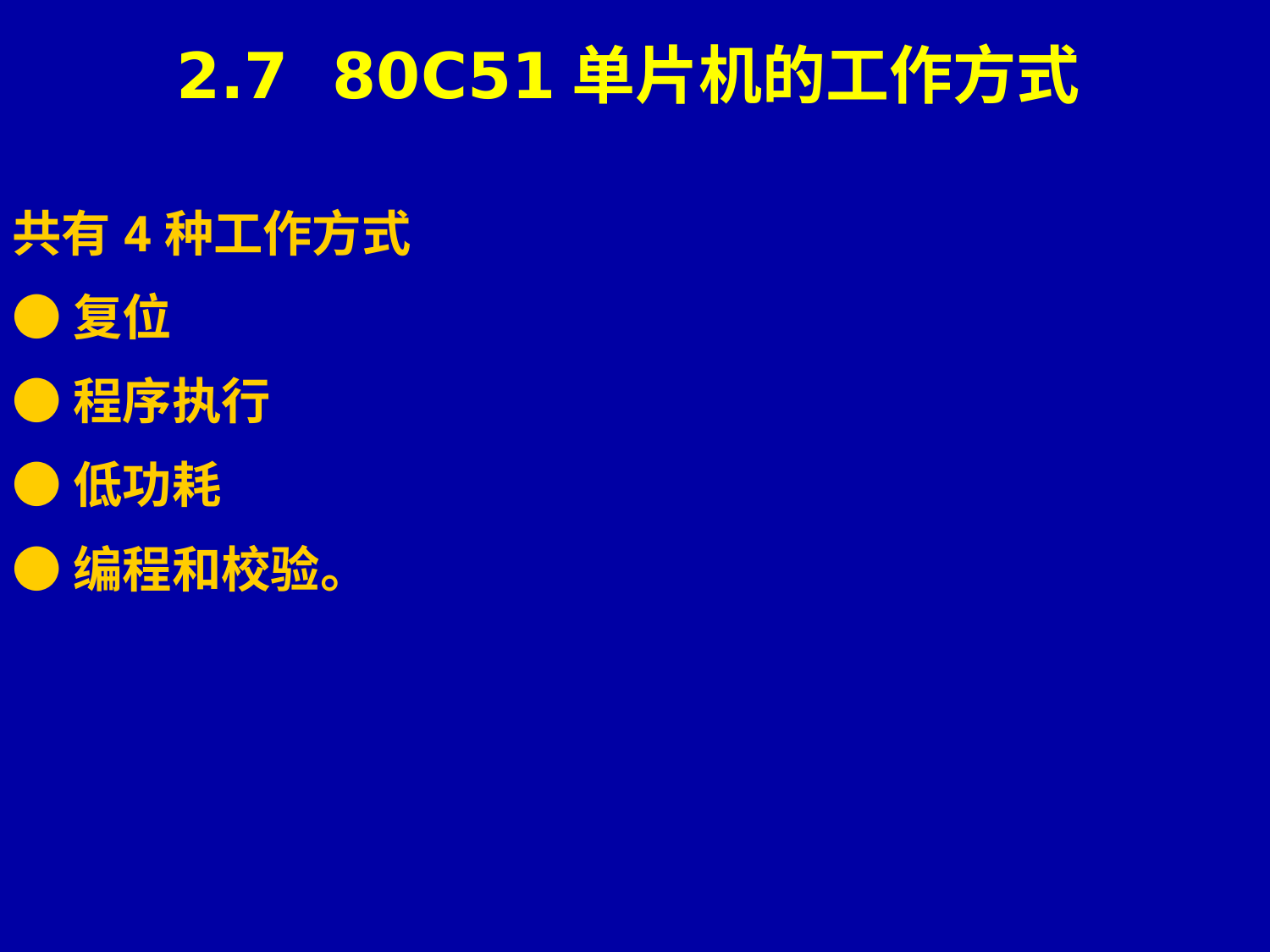

# 2.7  80C51单片机的工作方式
共有4种工作方式
●复位
●程序执行
●低功耗
●编程和校验。